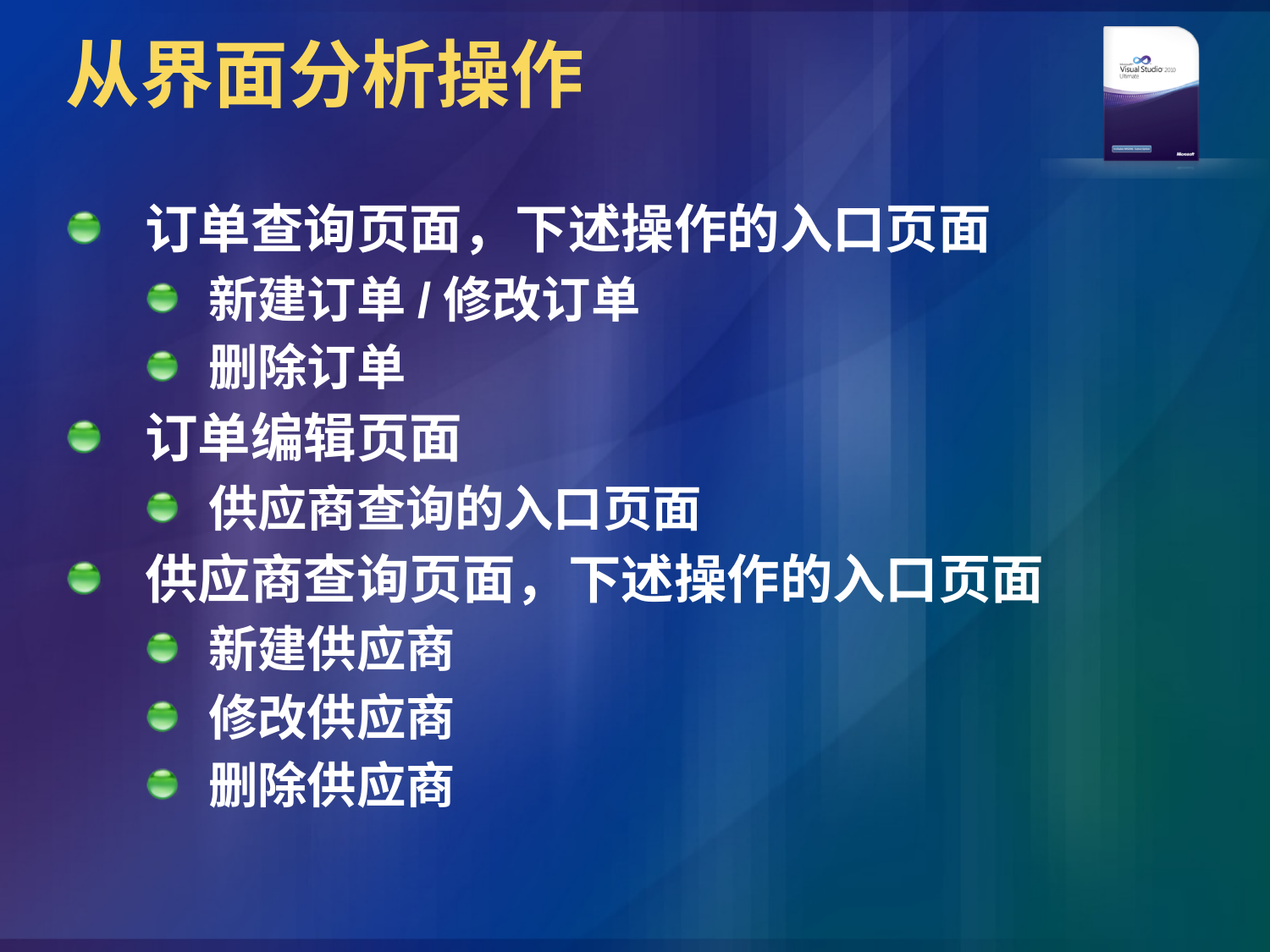

# 从界面分析操作
订单查询页面，下述操作的入口页面
新建订单/修改订单
删除订单
订单编辑页面
供应商查询的入口页面
供应商查询页面，下述操作的入口页面
新建供应商
修改供应商
删除供应商